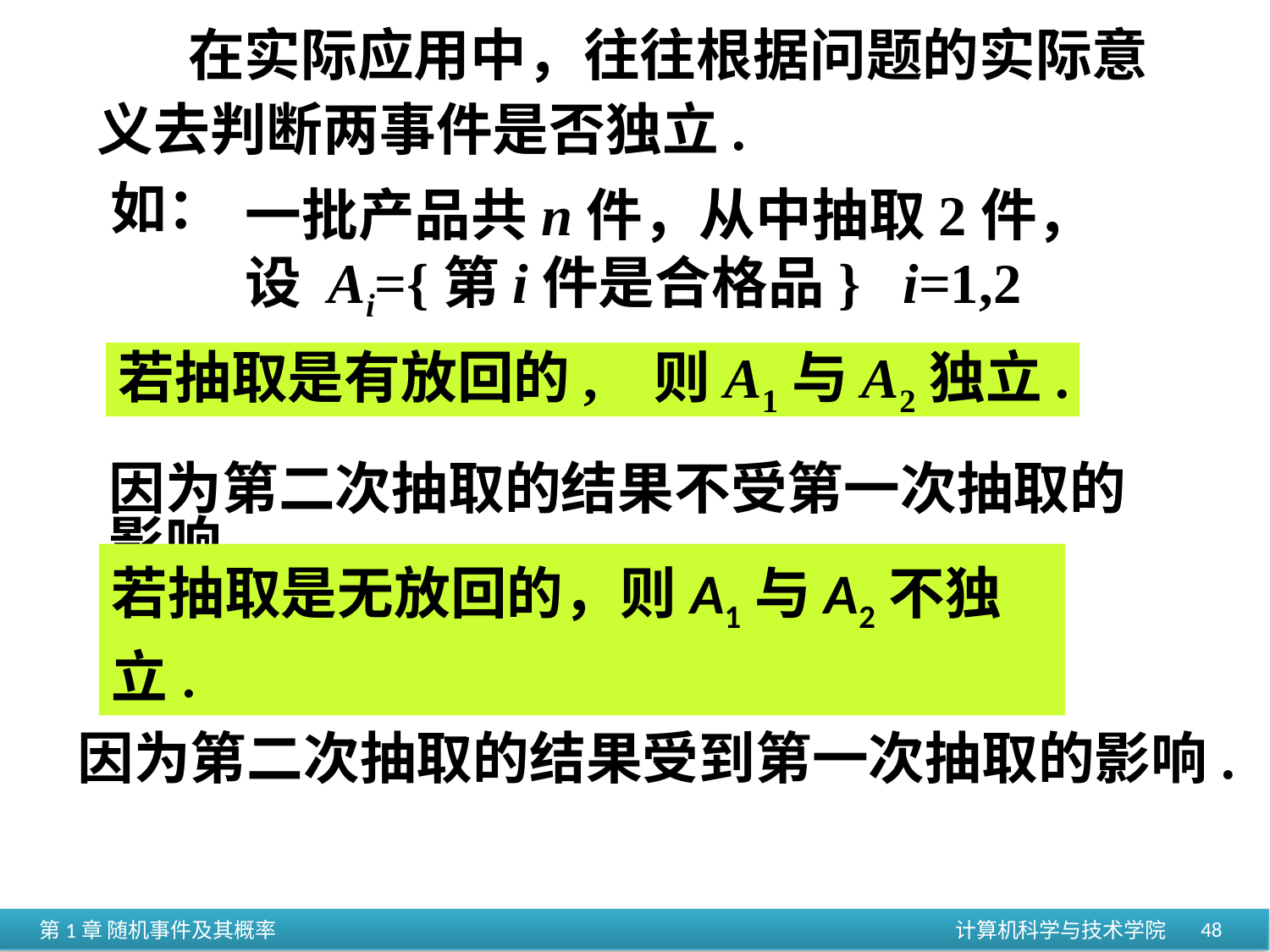

在实际应用中，往往根据问题的实际意义去判断两事件是否独立.
如：
一批产品共n件，从中抽取2件，设 Ai={第i件是合格品}   i=1,2
若抽取是有放回的,   则A1与A2独立.
因为第二次抽取的结果不受第一次抽取的影响.
若抽取是无放回的，则A1与A2不独立.
因为第二次抽取的结果受到第一次抽取的影响.